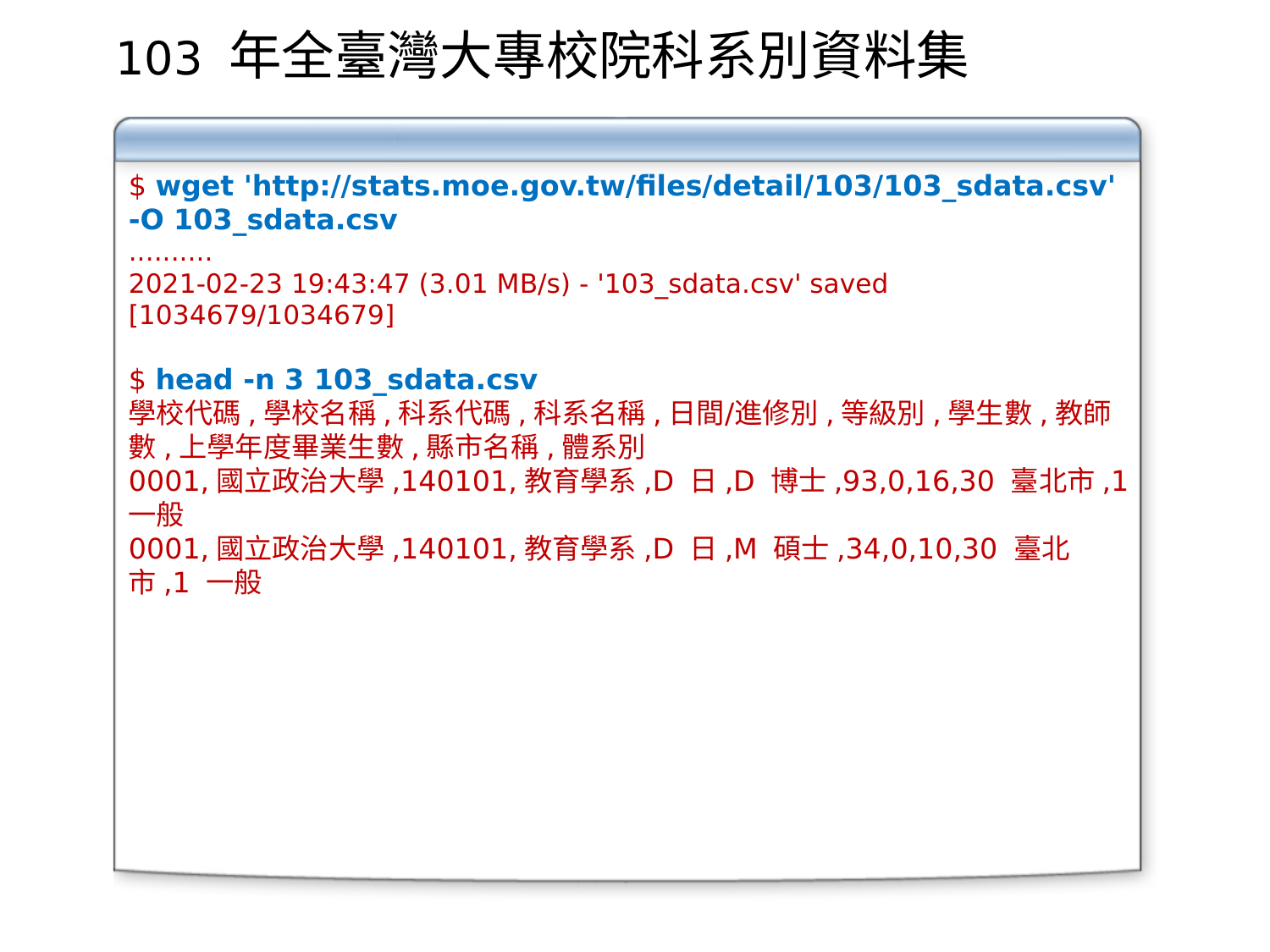

103 年全臺灣大專校院科系別資料集
$ wget 'http://stats.moe.gov.tw/files/detail/103/103_sdata.csv' -O 103_sdata.csv
..........
2021-02-23 19:43:47 (3.01 MB/s) - '103_sdata.csv' saved [1034679/1034679]

$ head -n 3 103_sdata.csv
學校代碼,學校名稱,科系代碼,科系名稱,日間∕進修別,等級別,學生數,教師數,上學年度畢業生數,縣市名稱,體系別
0001,國立政治大學,140101,教育學系,D 日,D 博士,93,0,16,30 臺北市,1 一般
0001,國立政治大學,140101,教育學系,D 日,M 碩士,34,0,10,30 臺北市,1 一般